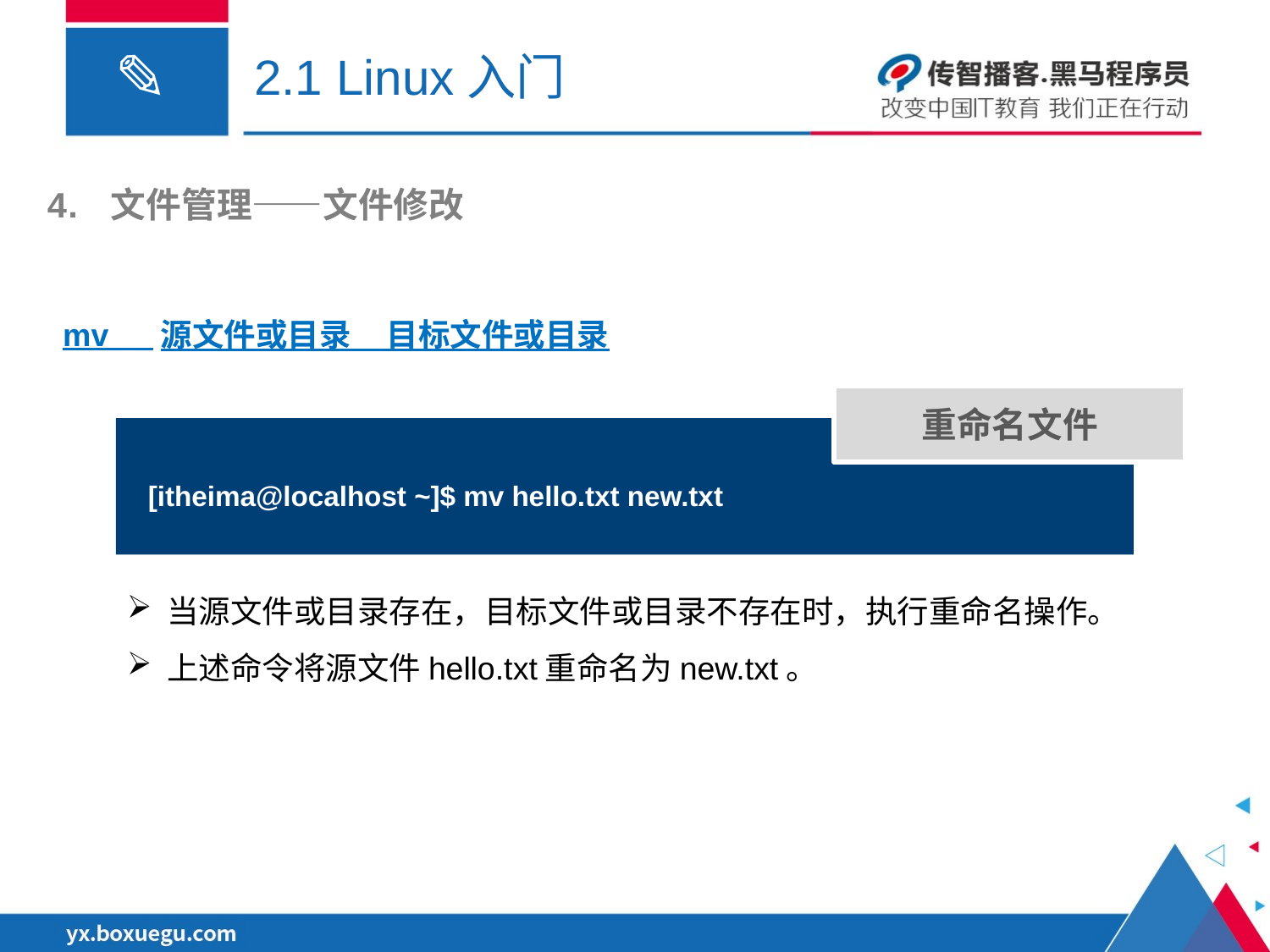

# 2.1 Linux入门
文件管理——文件修改
mv     源文件或目录     目标文件或目录
重命名文件

[itheima@localhost ~]$ mv hello.txt new.txt
当源文件或目录存在，目标文件或目录不存在时，执行重命名操作。
上述命令将源文件hello.txt重命名为new.txt。